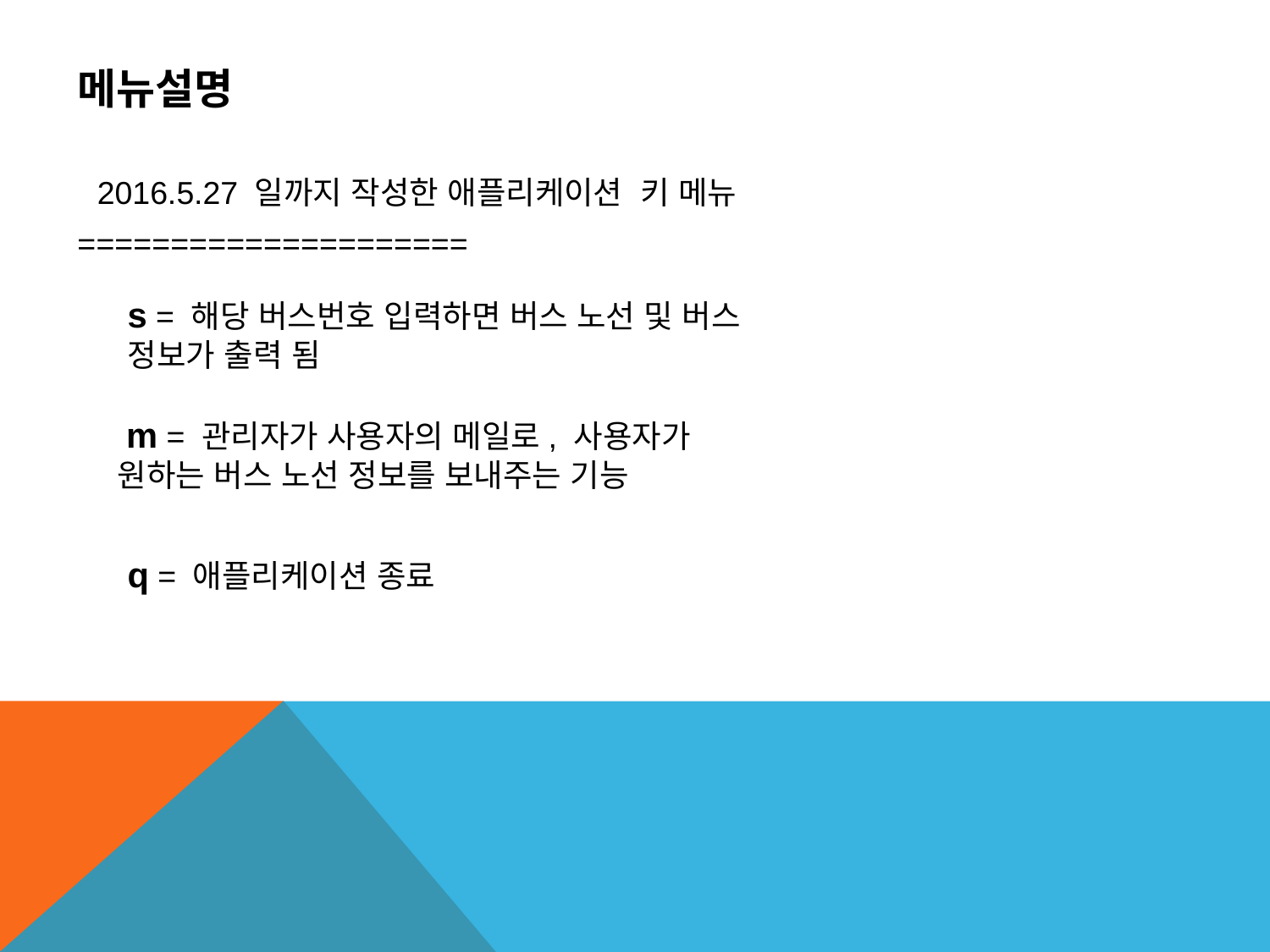

메뉴설명
2016.5.27 일까지 작성한 애플리케이션  키 메뉴
=====================
s = 해당 버스번호 입력하면 버스 노선 및 버스 정보가 출력 됨
 m = 관리자가 사용자의 메일로, 사용자가 원하는 버스 노선 정보를 보내주는 기능
q = 애플리케이션 종료